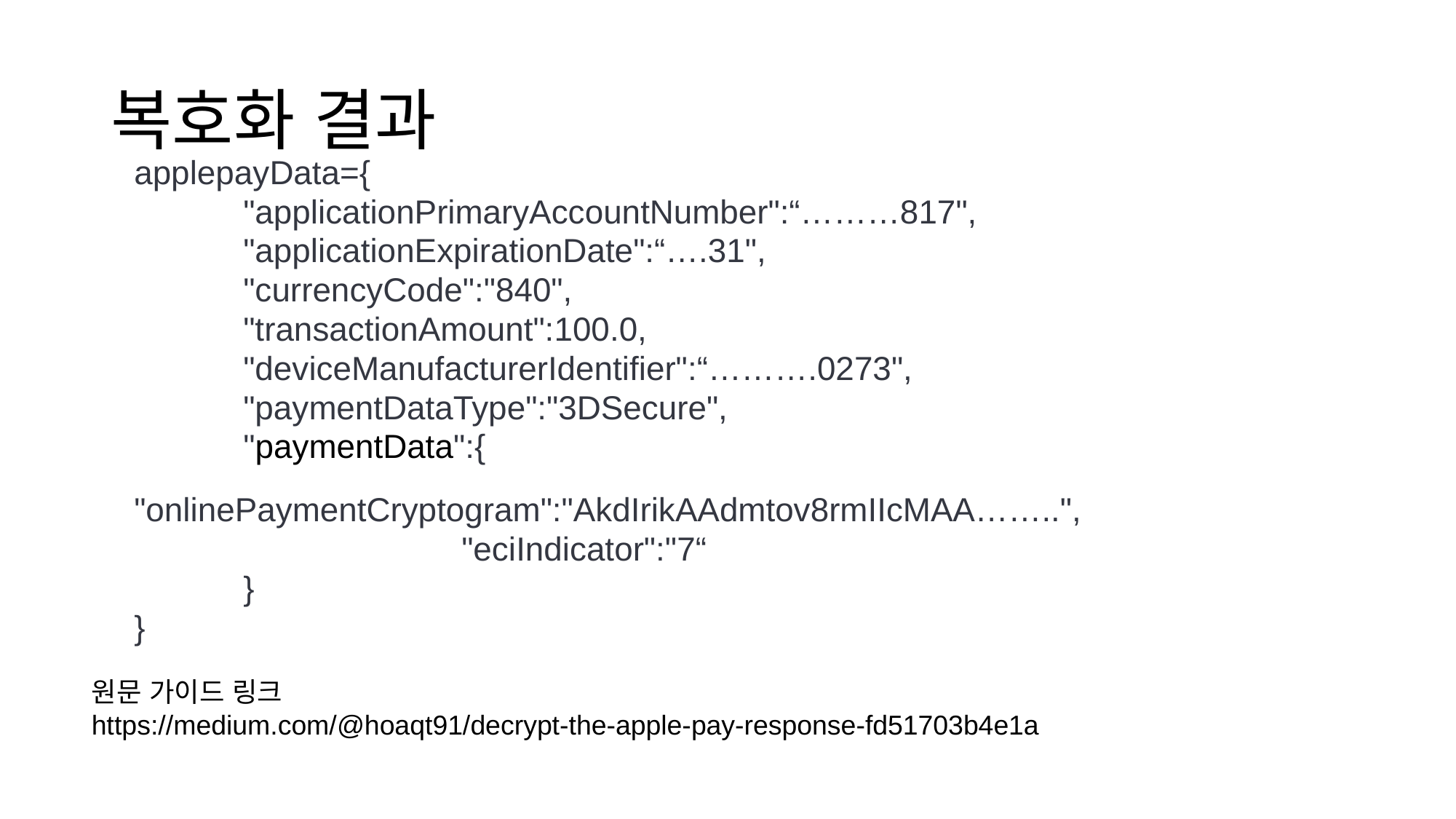

# 복호화 결과
applepayData={
	"applicationPrimaryAccountNumber":“………817",
	"applicationExpirationDate":“….31",
	"currencyCode":"840",
	"transactionAmount":100.0,
	"deviceManufacturerIdentifier":“……….0273",
	"paymentDataType":"3DSecure",
	"paymentData":{
			"onlinePaymentCryptogram":"AkdIrikAAdmtov8rmIIcMAA……..",
			"eciIndicator":"7“
	}
}
원문 가이드 링크
https://medium.com/@hoaqt91/decrypt-the-apple-pay-response-fd51703b4e1a